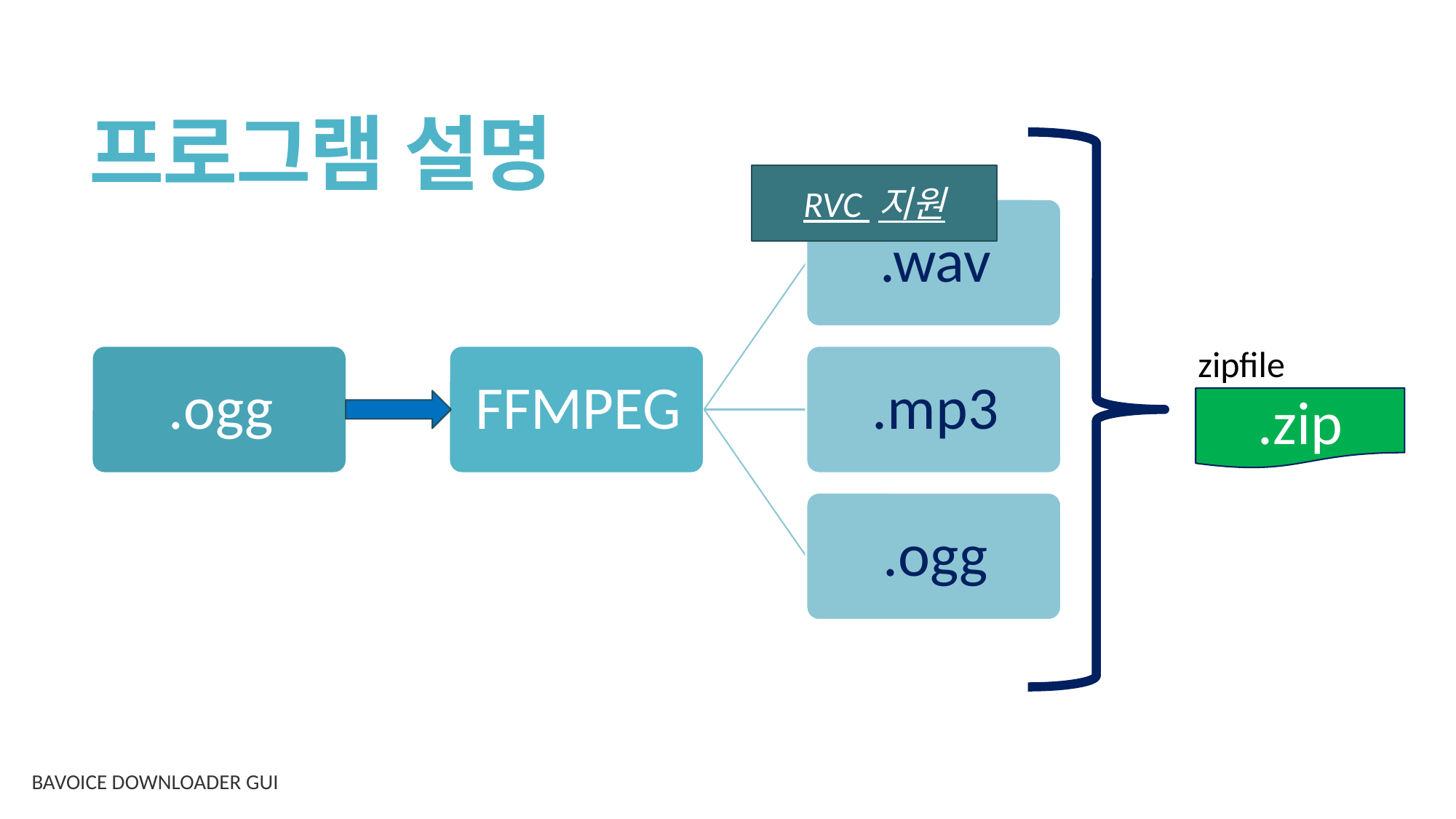

# 프로그램 설명
.ogg

FFMPEG

.wav

.mp3

.ogg

zipfile
.zip
RVC 지원

BAVoice DOWNLOADER GUI